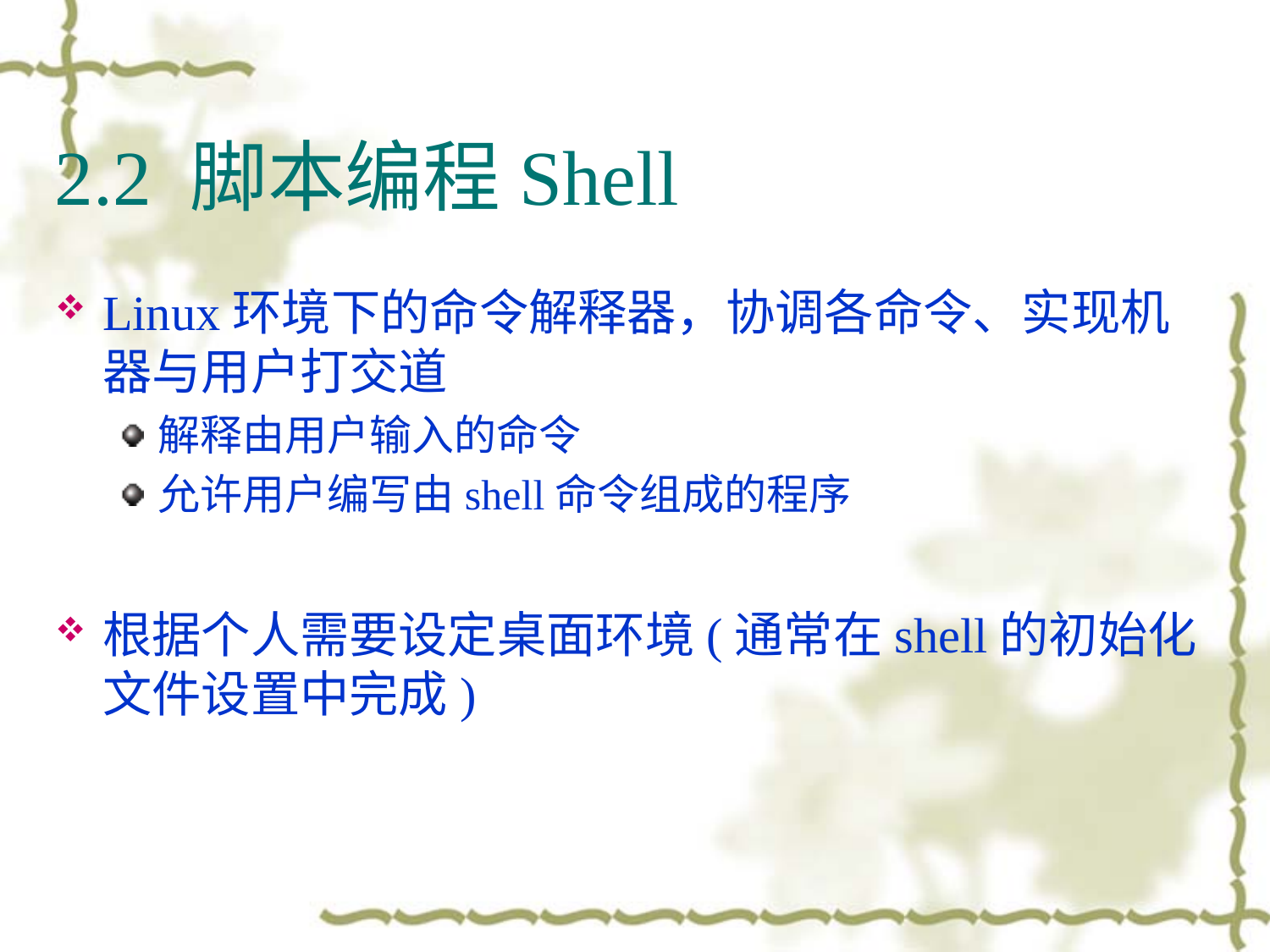

# 2.2 脚本编程Shell
Linux环境下的命令解释器，协调各命令、实现机器与用户打交道
解释由用户输入的命令
允许用户编写由shell命令组成的程序

根据个人需要设定桌面环境(通常在shell的初始化文件设置中完成)